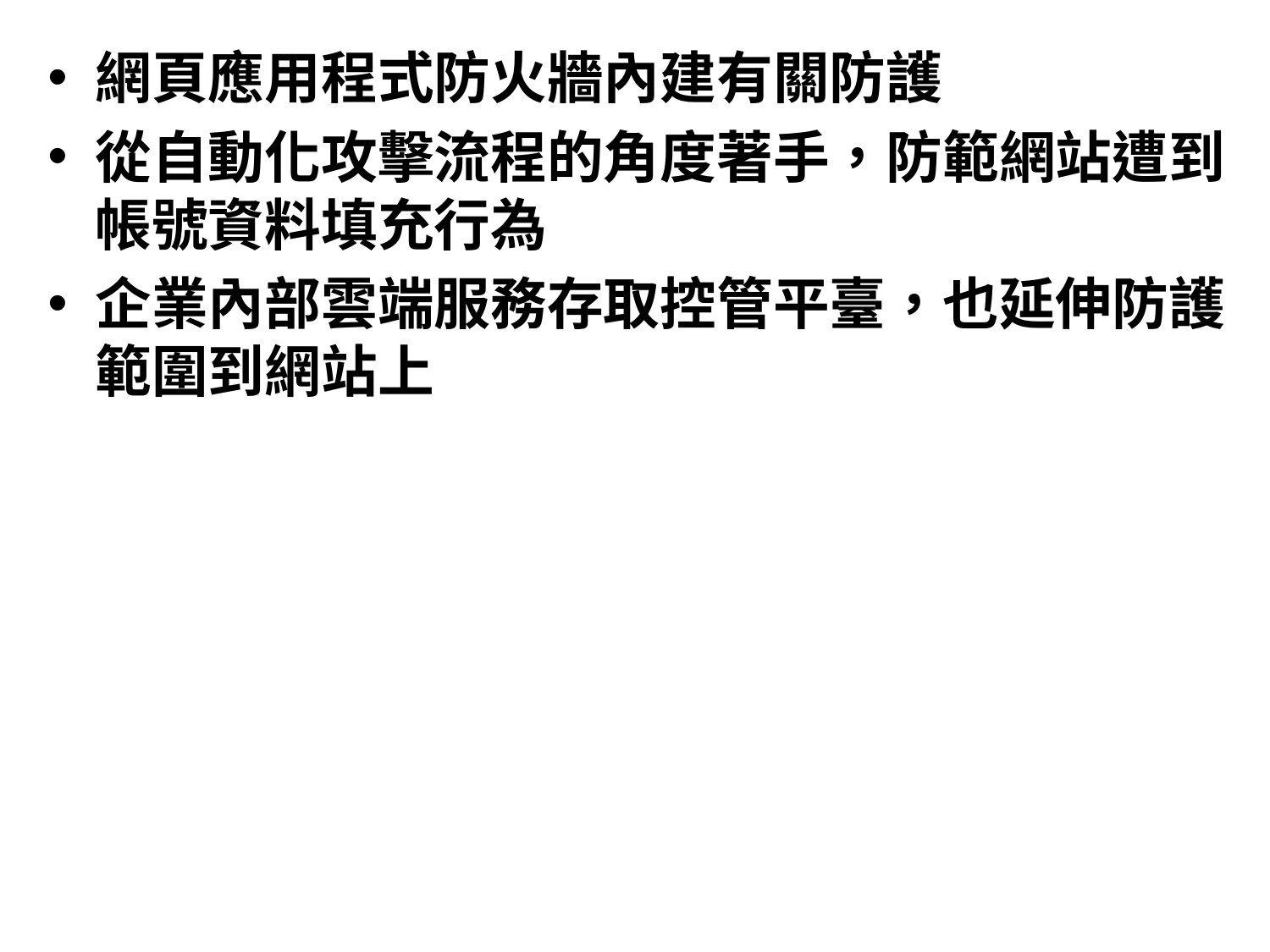

網頁應用程式防火牆內建有關防護
從自動化攻擊流程的角度著手，防範網站遭到帳號資料填充行為
企業內部雲端服務存取控管平臺，也延伸防護範圍到網站上